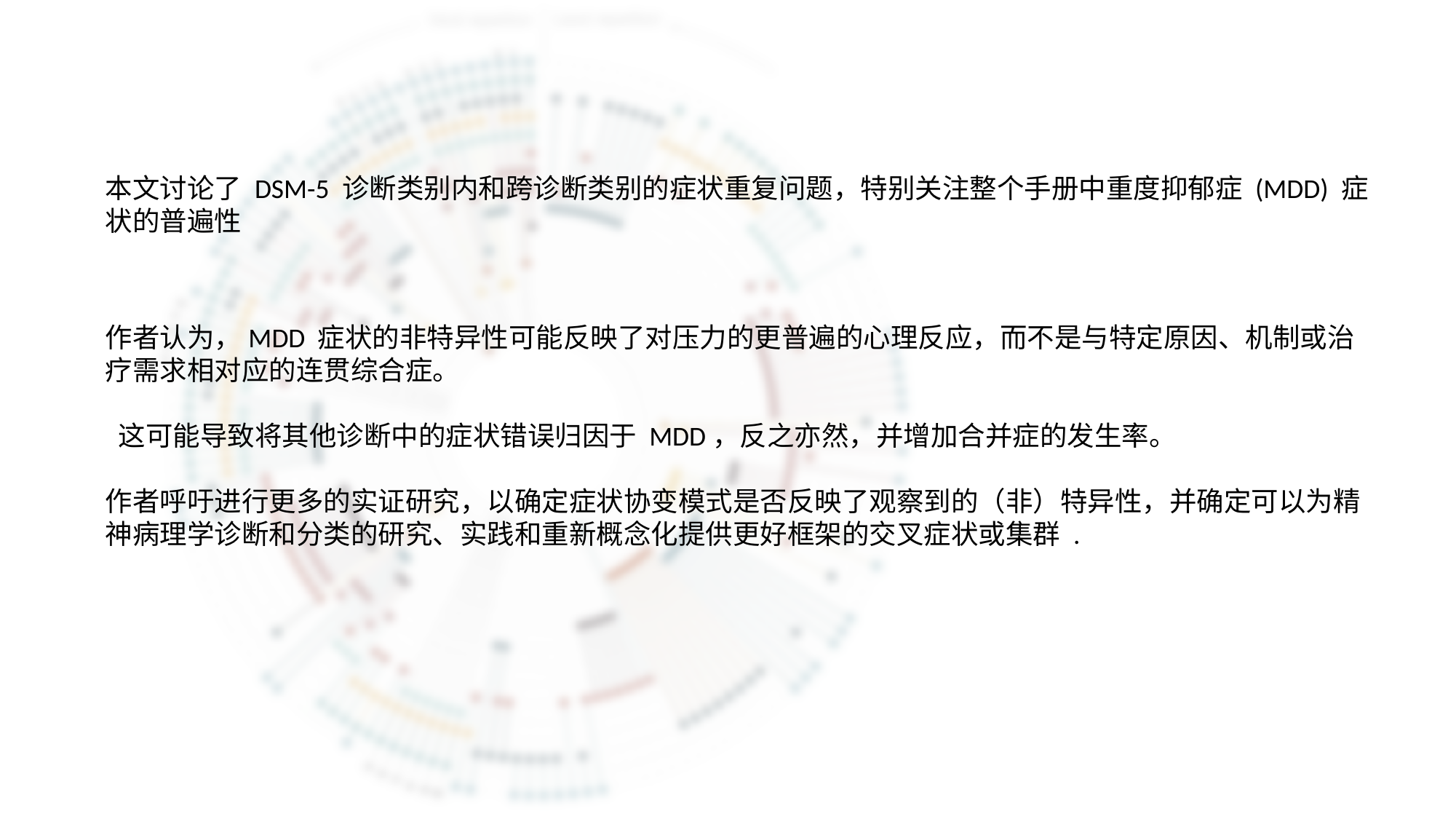

本文讨论了 DSM-5 诊断类别内和跨诊断类别的症状重复问题，特别关注整个手册中重度抑郁症 (MDD) 症状的普遍性
作者认为，MDD 症状的非特异性可能反映了对压力的更普遍的心理反应，而不是与特定原因、机制或治疗需求相对应的连贯综合症。

 这可能导致将其他诊断中的症状错误归因于 MDD，反之亦然，并增加合并症的发生率。

作者呼吁进行更多的实证研究，以确定症状协变模式是否反映了观察到的（非）特异性，并确定可以为精神病理学诊断和分类的研究、实践和重新概念化提供更好框架的交叉症状或集群 .